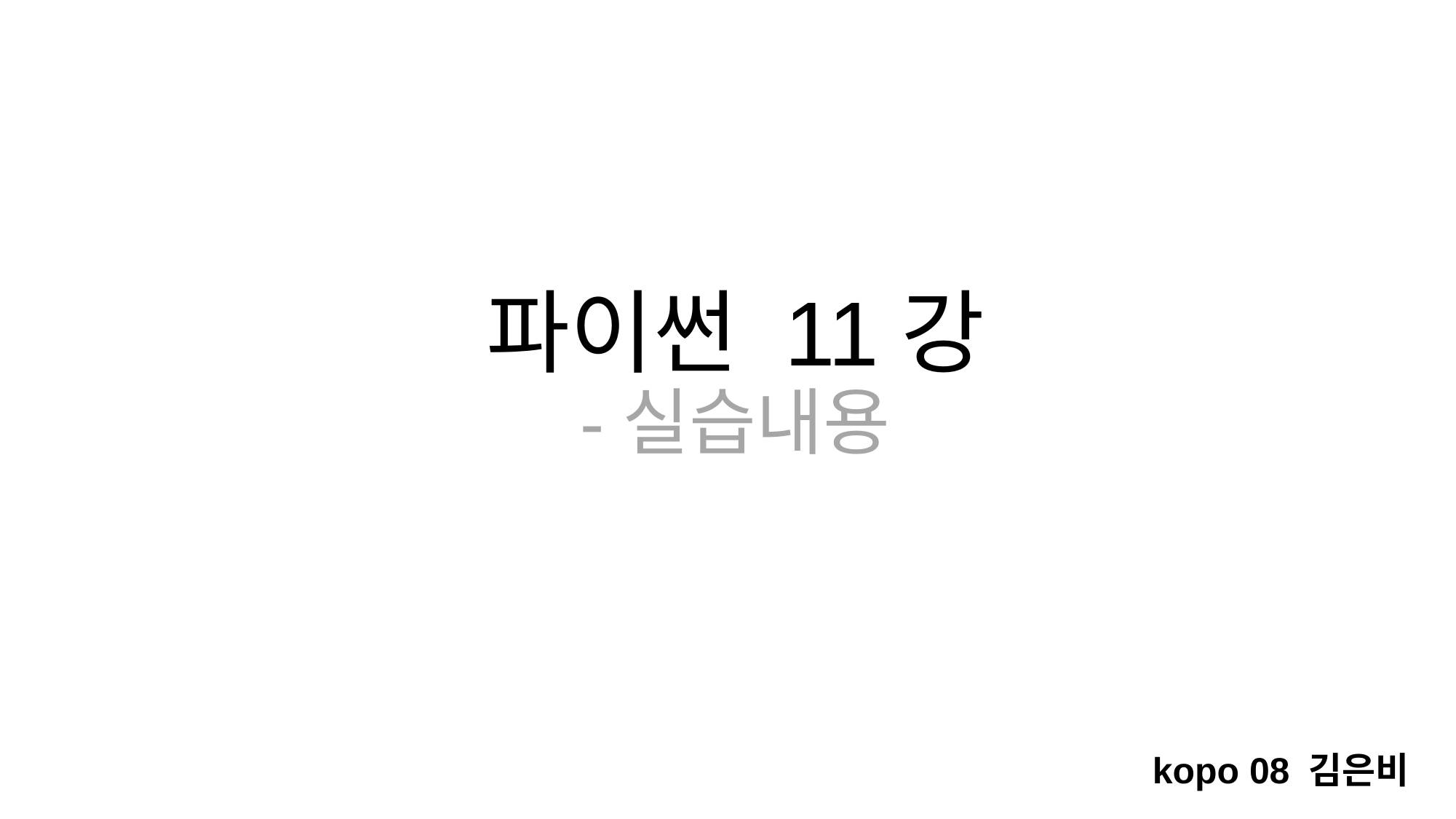

# 파이썬 11강 -실습내용
kopo 08 김은비